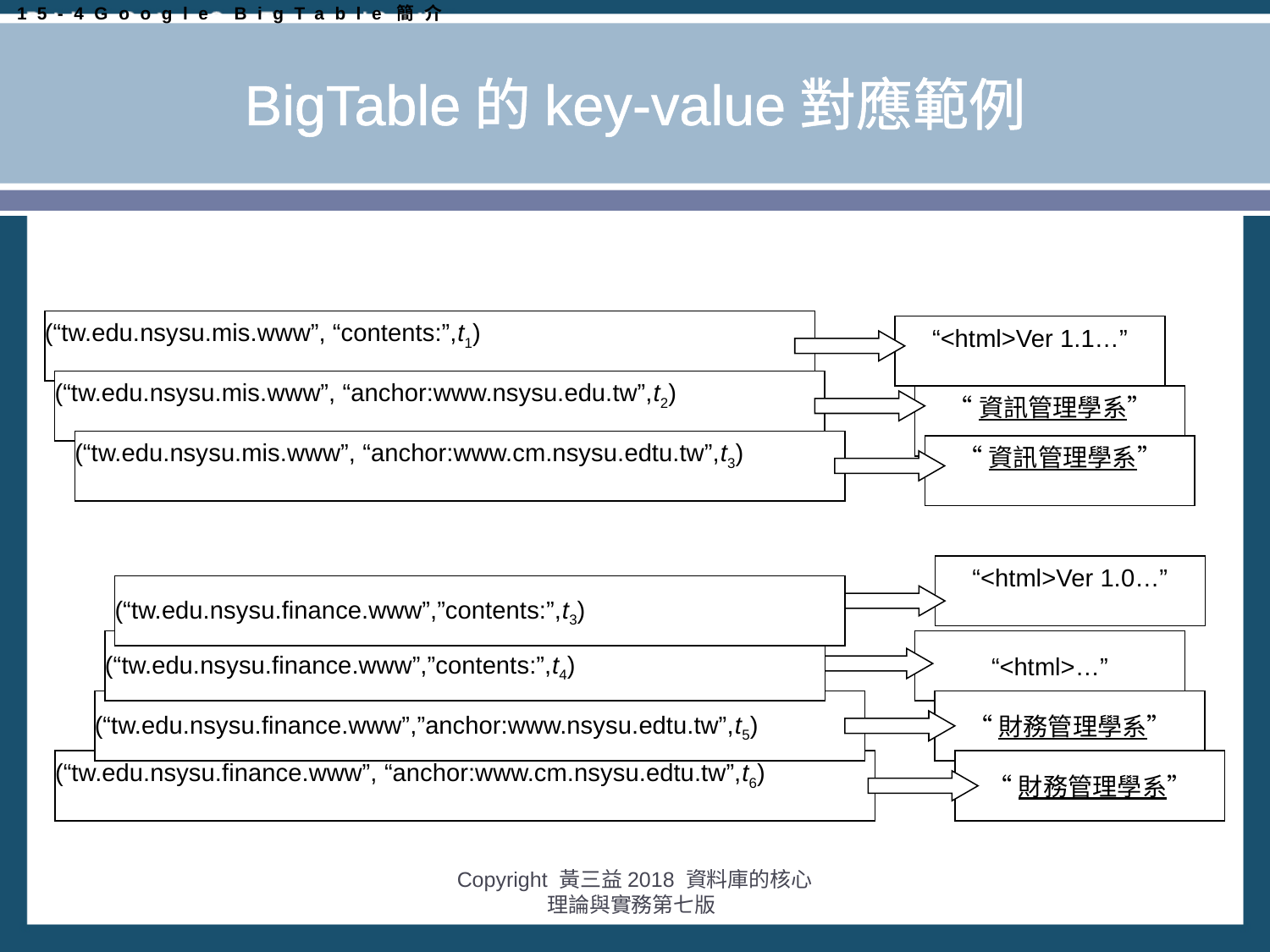

15-4Google BigTable簡介

# BigTable的key-value對應範例
(“tw.edu.nsysu.mis.www”, “contents:”,t1)
“<html>Ver 1.1…”

(“tw.edu.nsysu.mis.www”, “anchor:www.nsysu.edu.tw”,t2)
“資訊管理學系”

(“tw.edu.nsysu.mis.www”, “anchor:www.cm.nsysu.edtu.tw”,t3)
“資訊管理學系”

“<html>Ver 1.0…”
(“tw.edu.nsysu.finance.www”,”contents:”,t3)

(“tw.edu.nsysu.finance.www”,”contents:”,t4)
“<html>…”

(“tw.edu.nsysu.finance.www”,”anchor:www.nsysu.edtu.tw”,t5)
“財務管理學系”

(“tw.edu.nsysu.finance.www”, “anchor:www.cm.nsysu.edtu.tw”,t6)
“財務管理學系”

Copyright 黃三益2018 資料庫的核心理論與實務第七版